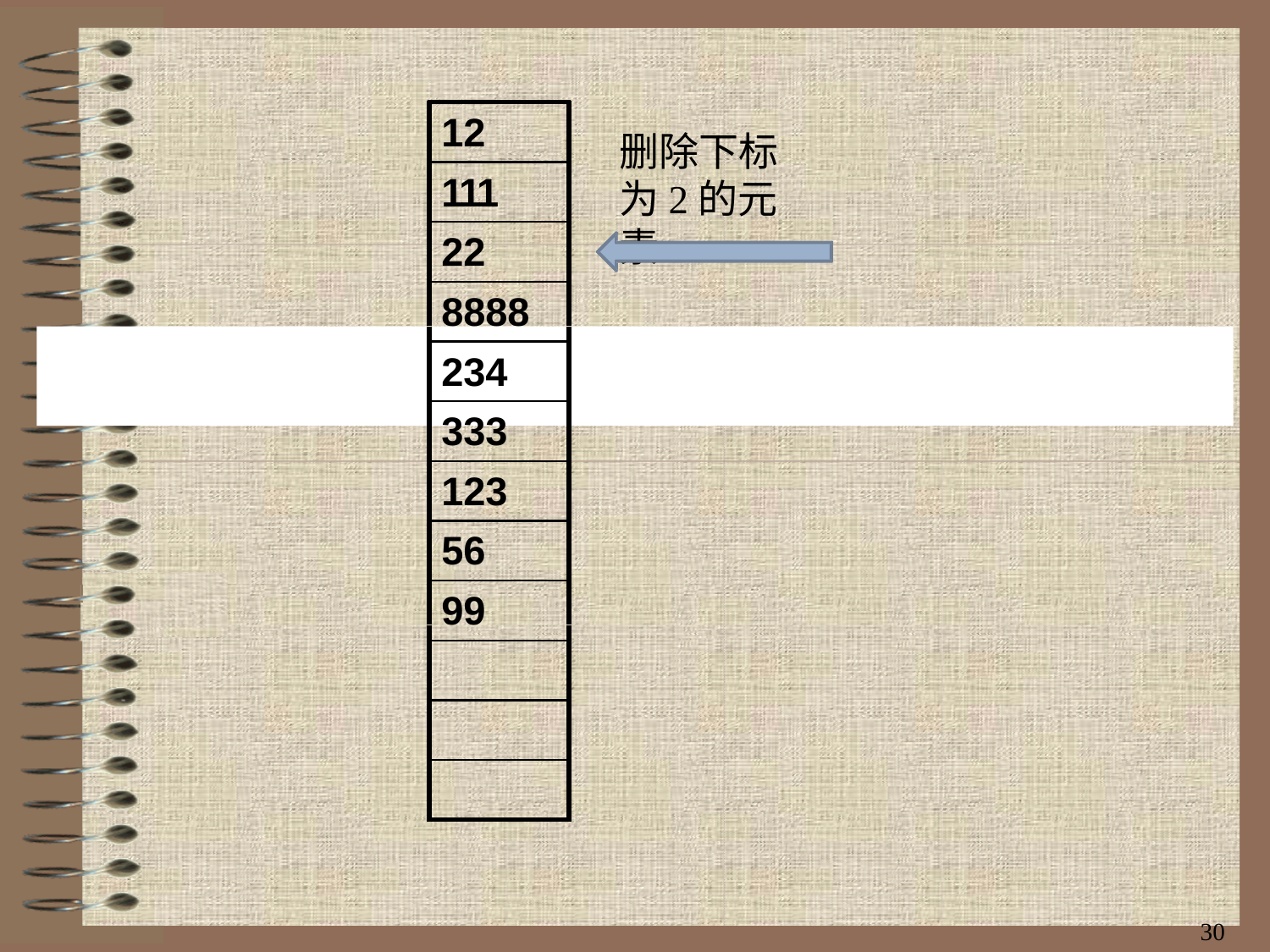

12
删除下标 为2的元素

111
22
8888
234
333
123
56
99

30